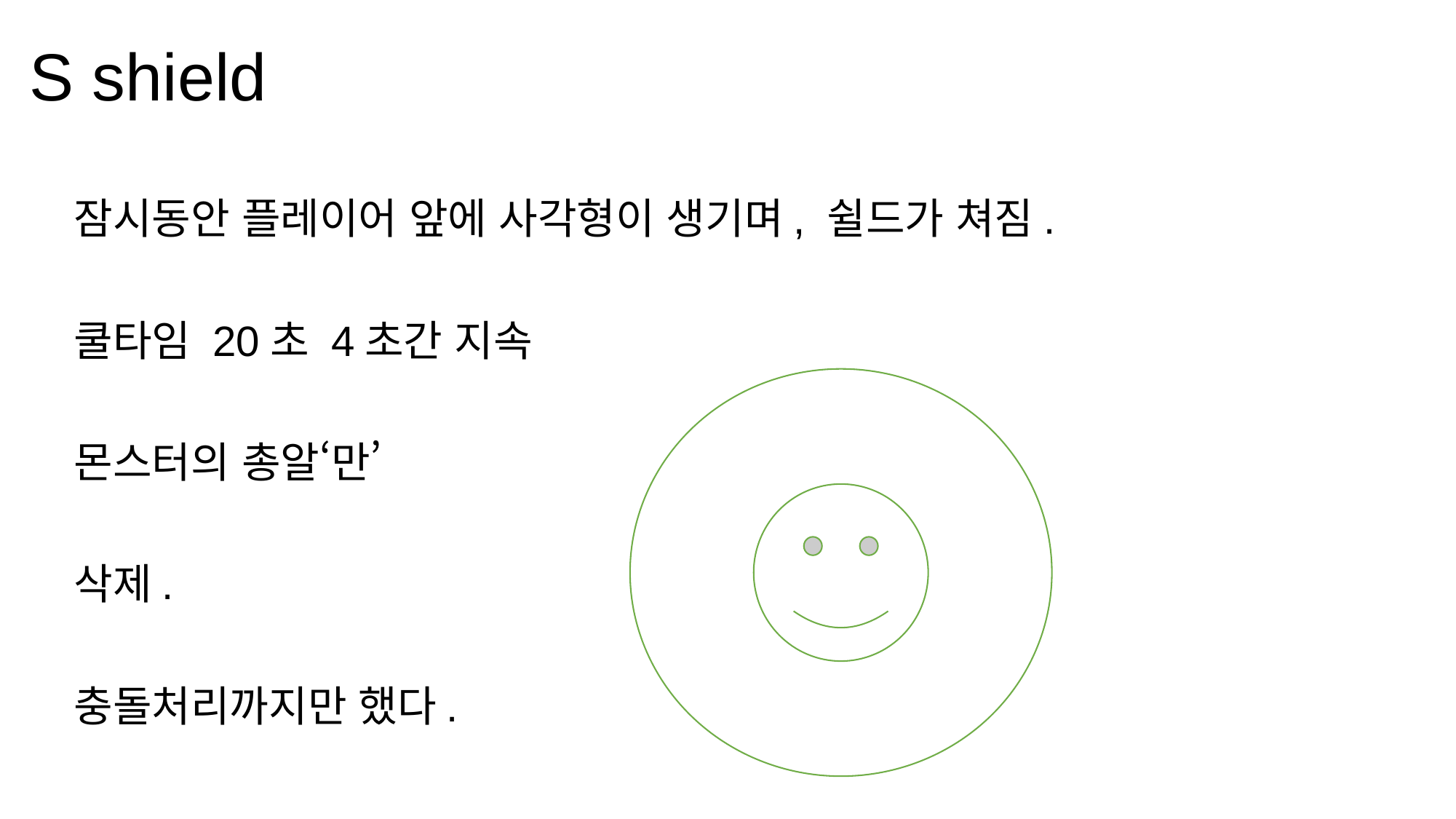

# S shield

잠시동안 플레이어 앞에 사각형이 생기며, 쉴드가 쳐짐.

쿨타임 20초 4초간 지속

몬스터의 총알‘만’

삭제.

충돌처리까지만 했다.